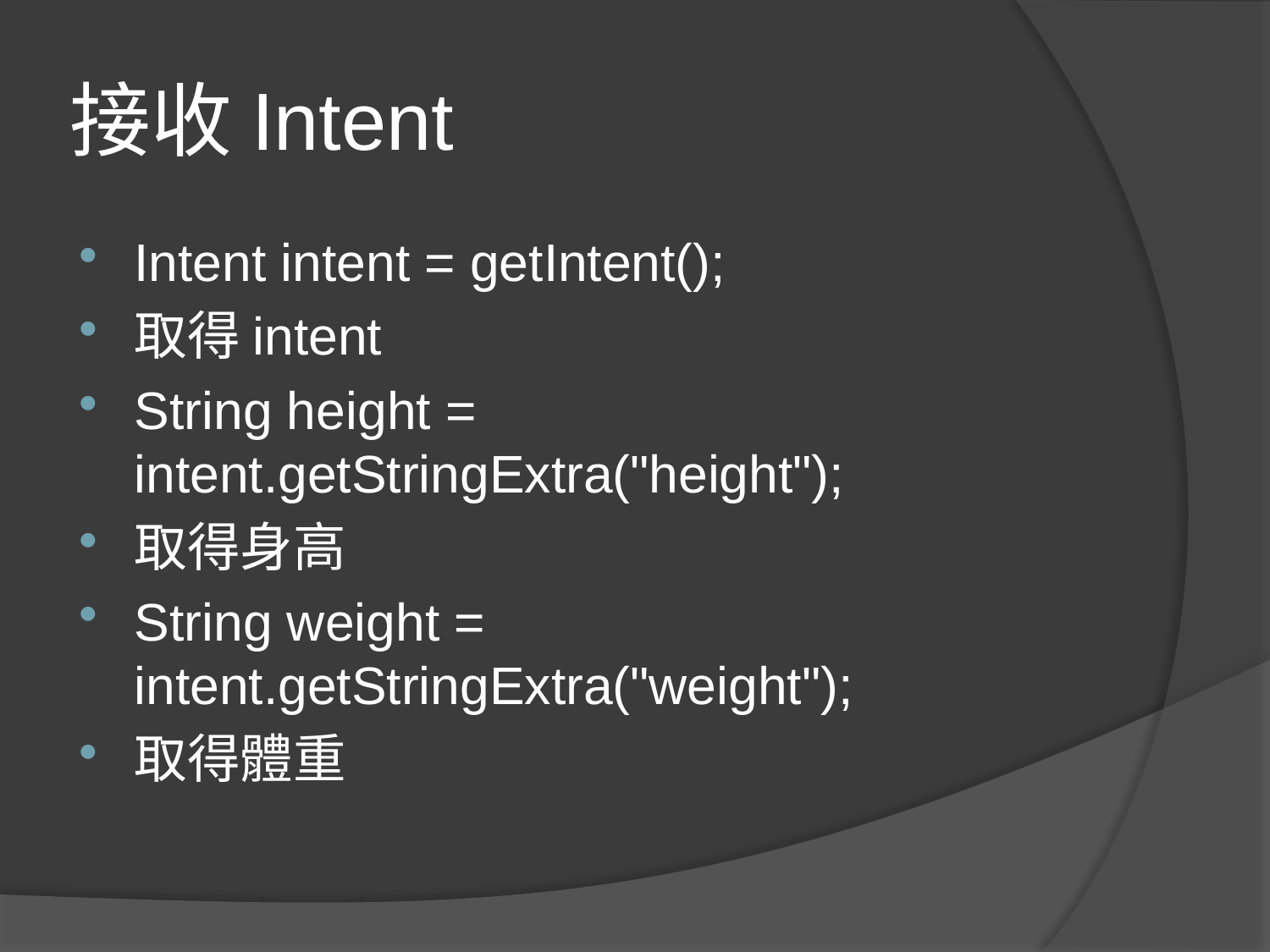

# 接收Intent
Intent intent = getIntent();
取得intent
String height = 	intent.getStringExtra("height");
取得身高
String weight = 	intent.getStringExtra("weight");
取得體重